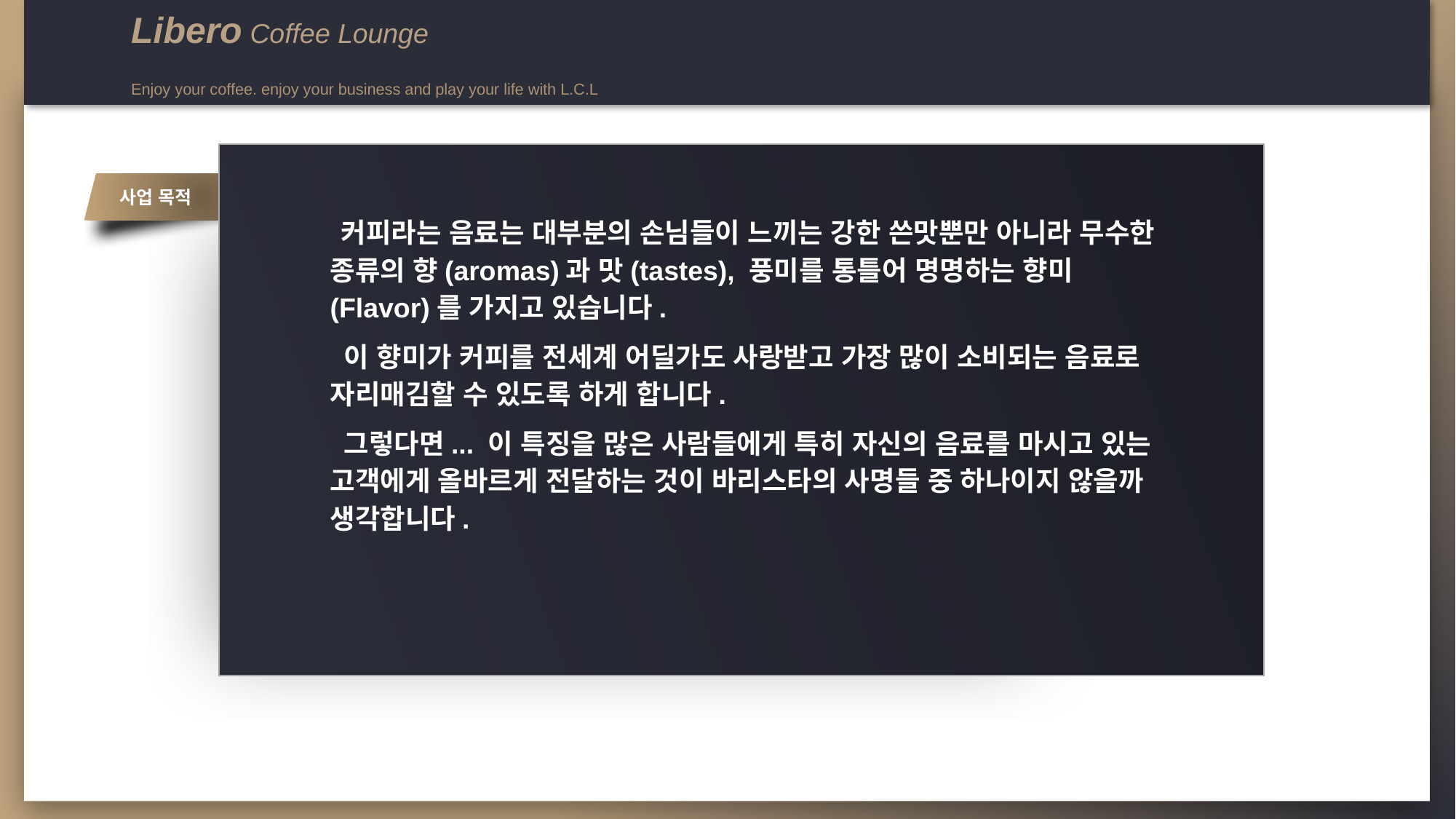

Libero Coffee Lounge
Enjoy your coffee. enjoy your business and play your life with L.C.L

사업 목적

 커피라는 음료는 대부분의 손님들이 느끼는 강한 쓴맛뿐만 아니라 무수한 종류의 향(aromas)과 맛(tastes), 풍미를 통틀어 명명하는 향미(Flavor)를 가지고 있습니다.
 이 향미가 커피를 전세계 어딜가도 사랑받고 가장 많이 소비되는 음료로 자리매김할 수 있도록 하게 합니다.
 그렇다면... 이 특징을 많은 사람들에게 특히 자신의 음료를 마시고 있는 고객에게 올바르게 전달하는 것이 바리스타의 사명들 중 하나이지 않을까 생각합니다.